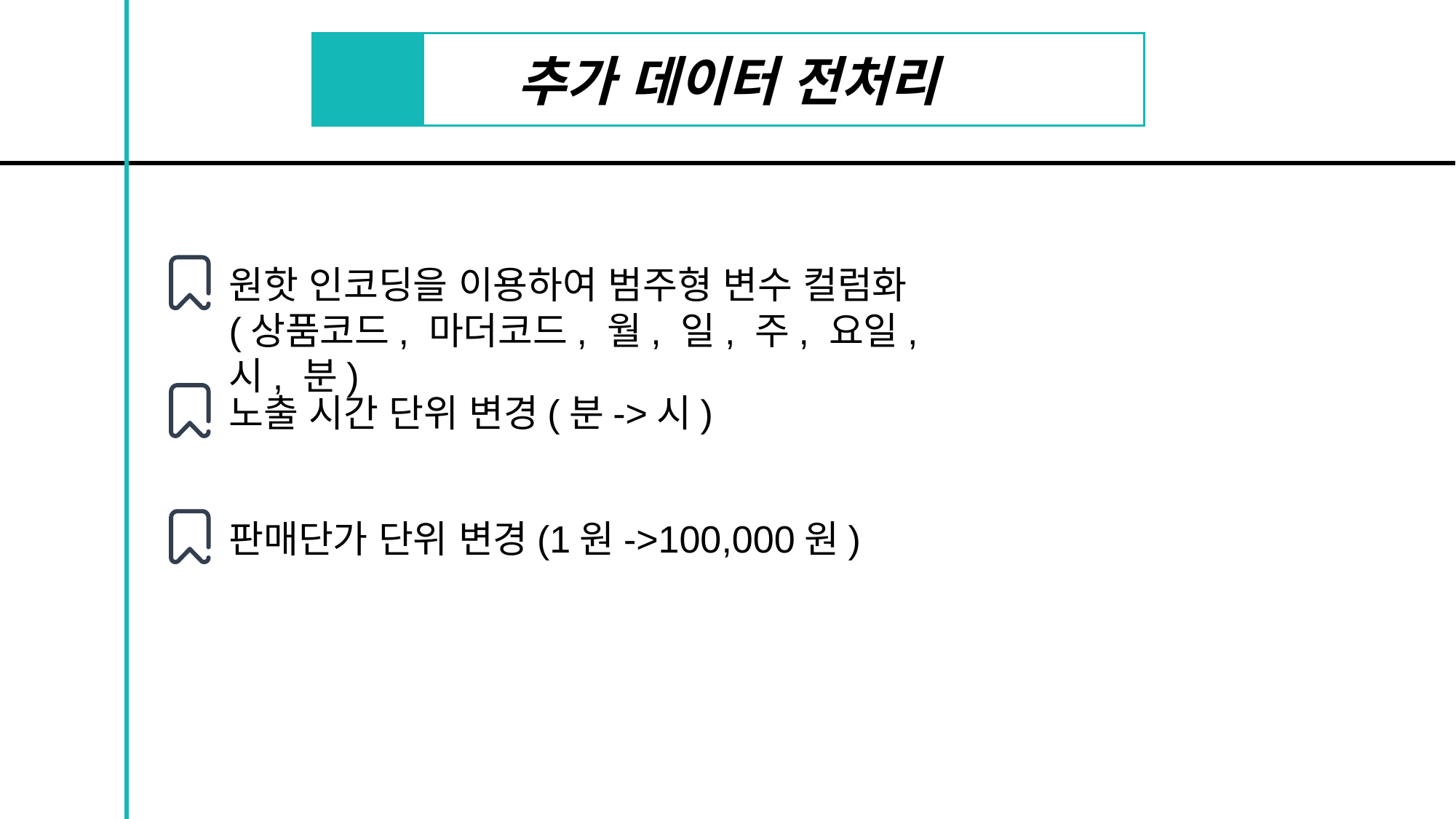

추가 데이터 전처리

원핫 인코딩을 이용하여 범주형 변수 컬럼화
(상품코드, 마더코드, 월, 일, 주, 요일, 시, 분)

노출 시간 단위 변경(분->시)

판매단가 단위 변경(1원->100,000원)